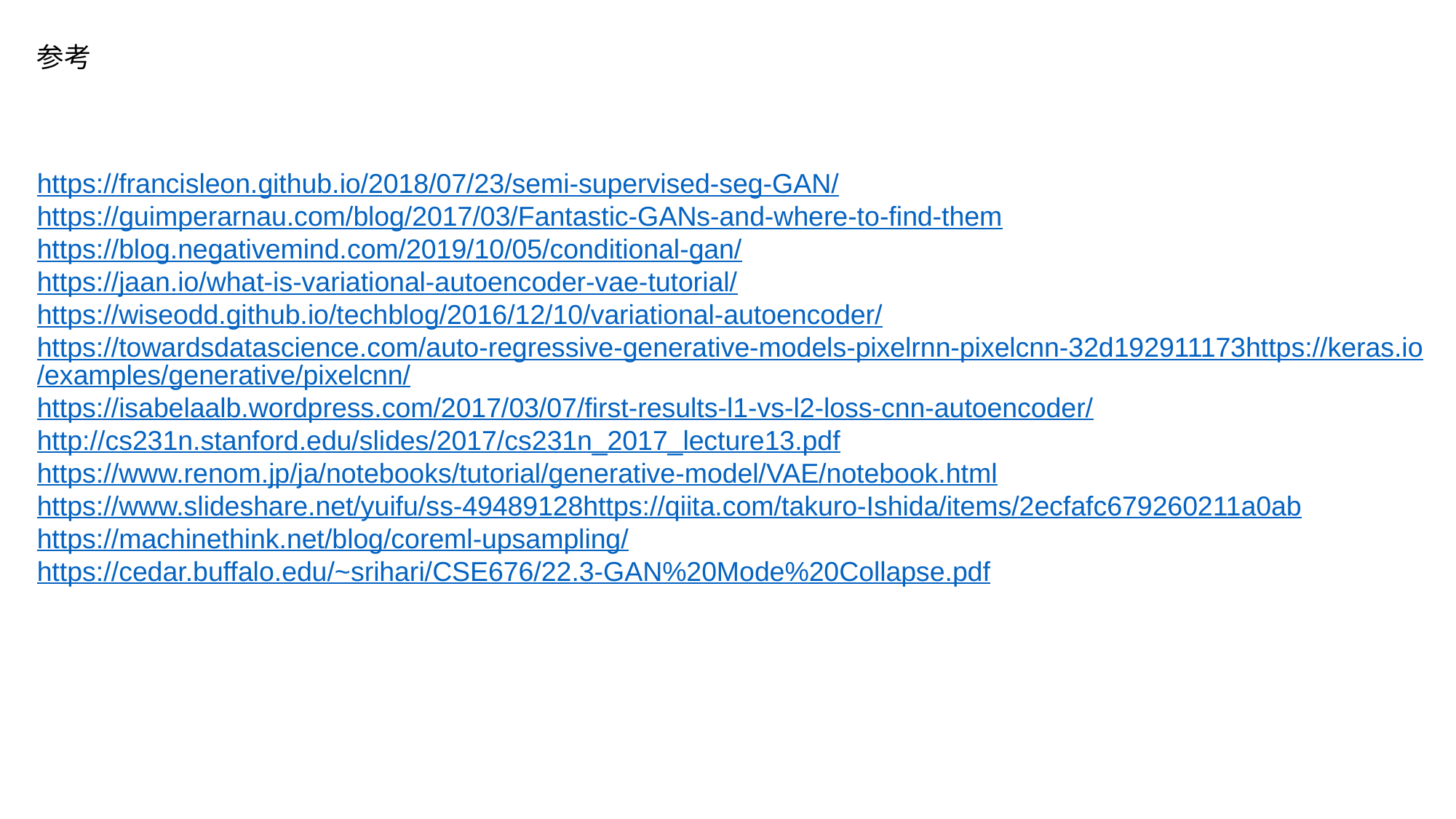

参考
https://francisleon.github.io/2018/07/23/semi-supervised-seg-GAN/
https://guimperarnau.com/blog/2017/03/Fantastic-GANs-and-where-to-find-them
https://blog.negativemind.com/2019/10/05/conditional-gan/
https://jaan.io/what-is-variational-autoencoder-vae-tutorial/
https://wiseodd.github.io/techblog/2016/12/10/variational-autoencoder/
https://towardsdatascience.com/auto-regressive-generative-models-pixelrnn-pixelcnn-32d192911173https://keras.io/examples/generative/pixelcnn/
https://isabelaalb.wordpress.com/2017/03/07/first-results-l1-vs-l2-loss-cnn-autoencoder/
http://cs231n.stanford.edu/slides/2017/cs231n_2017_lecture13.pdf
https://www.renom.jp/ja/notebooks/tutorial/generative-model/VAE/notebook.html
https://www.slideshare.net/yuifu/ss-49489128https://qiita.com/takuro-Ishida/items/2ecfafc679260211a0ab
https://machinethink.net/blog/coreml-upsampling/
https://cedar.buffalo.edu/~srihari/CSE676/22.3-GAN%20Mode%20Collapse.pdf